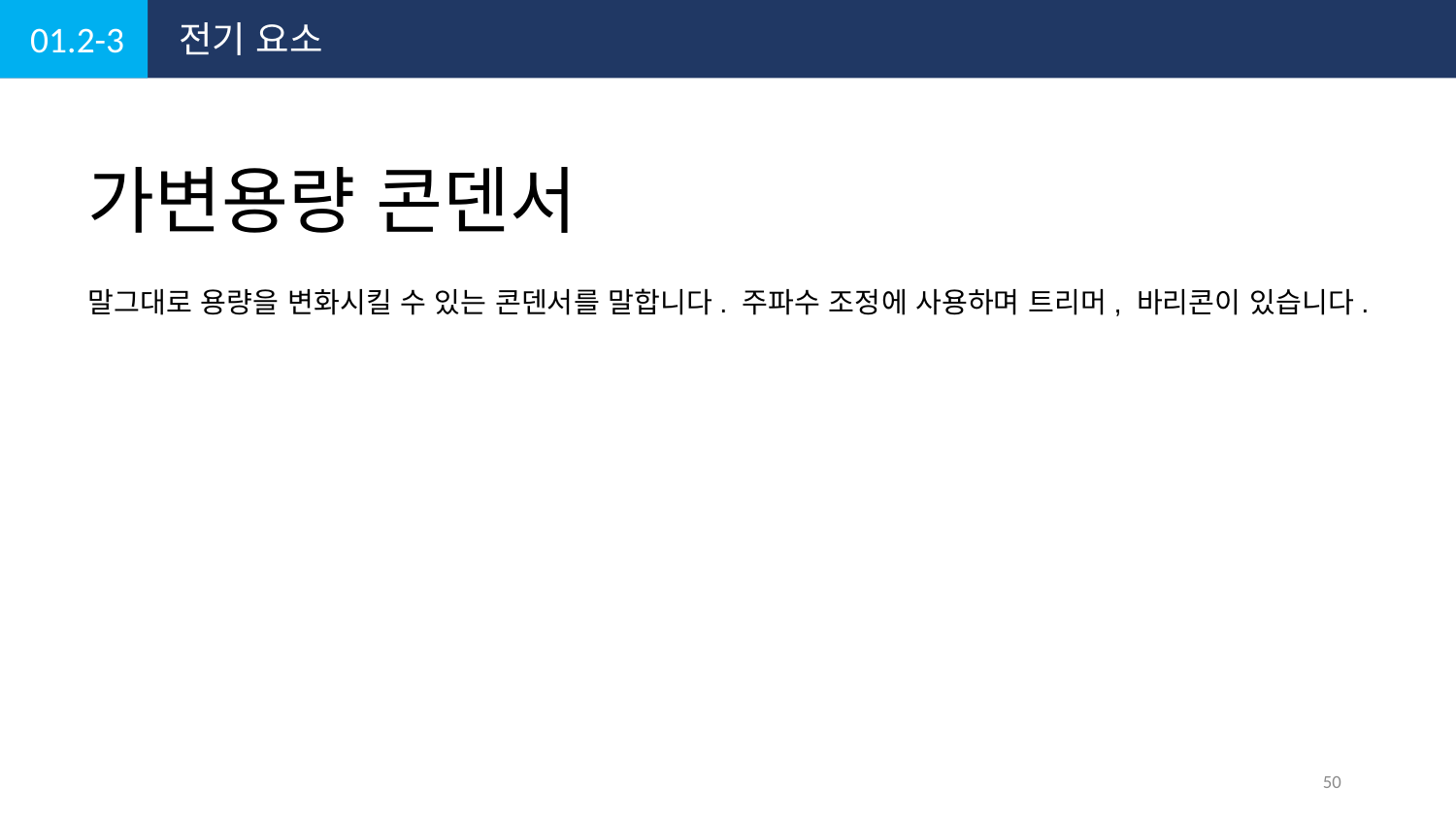

01.2-3
전기 요소
가변용량 콘덴서
말그대로 용량을 변화시킬 수 있는 콘덴서를 말합니다. 주파수 조정에 사용하며 트리머, 바리콘이 있습니다.
50